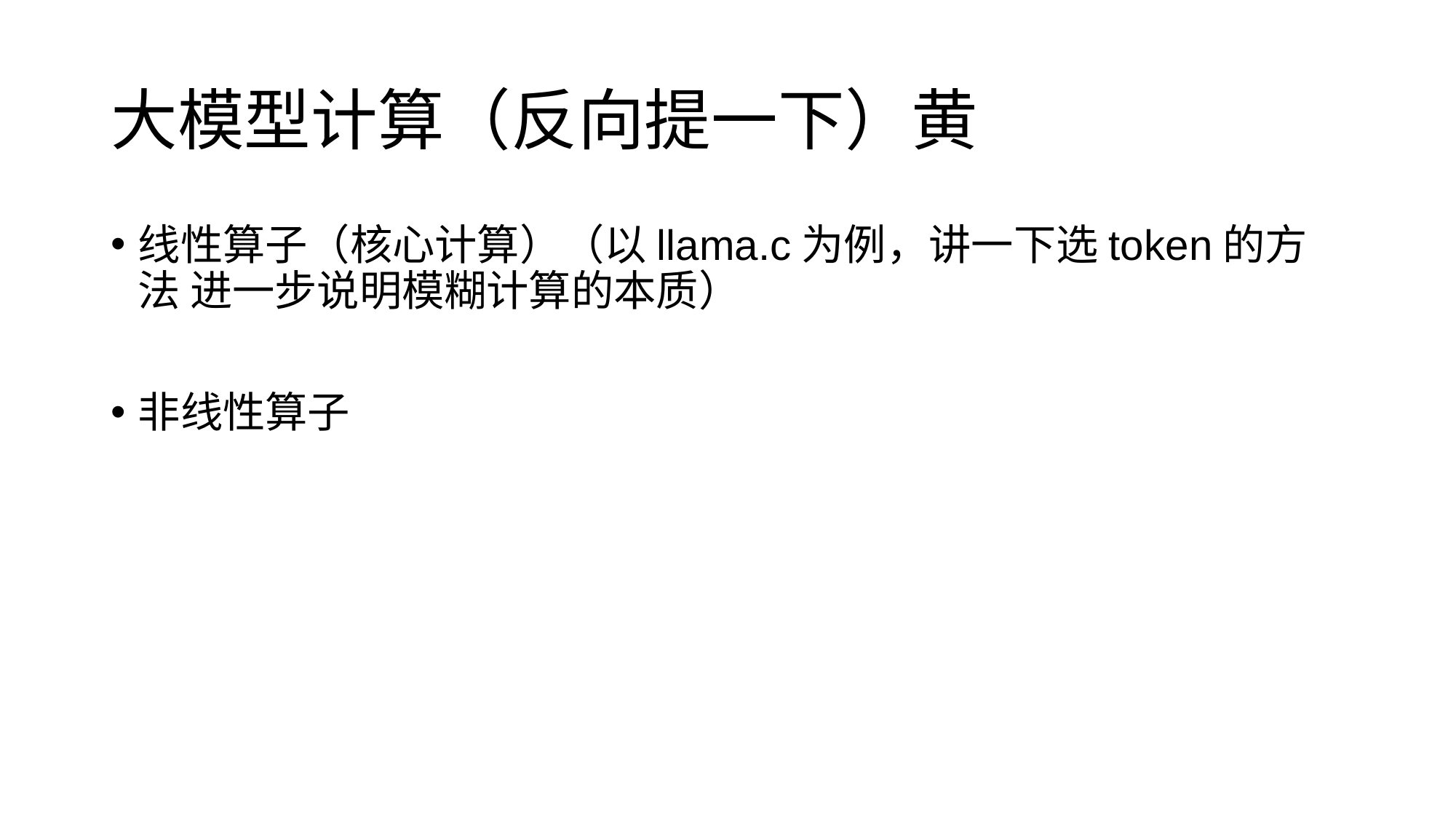

# 大模型计算（反向提一下）黄
线性算子（核心计算）（以llama.c为例，讲一下选token的方法 进一步说明模糊计算的本质）

非线性算子